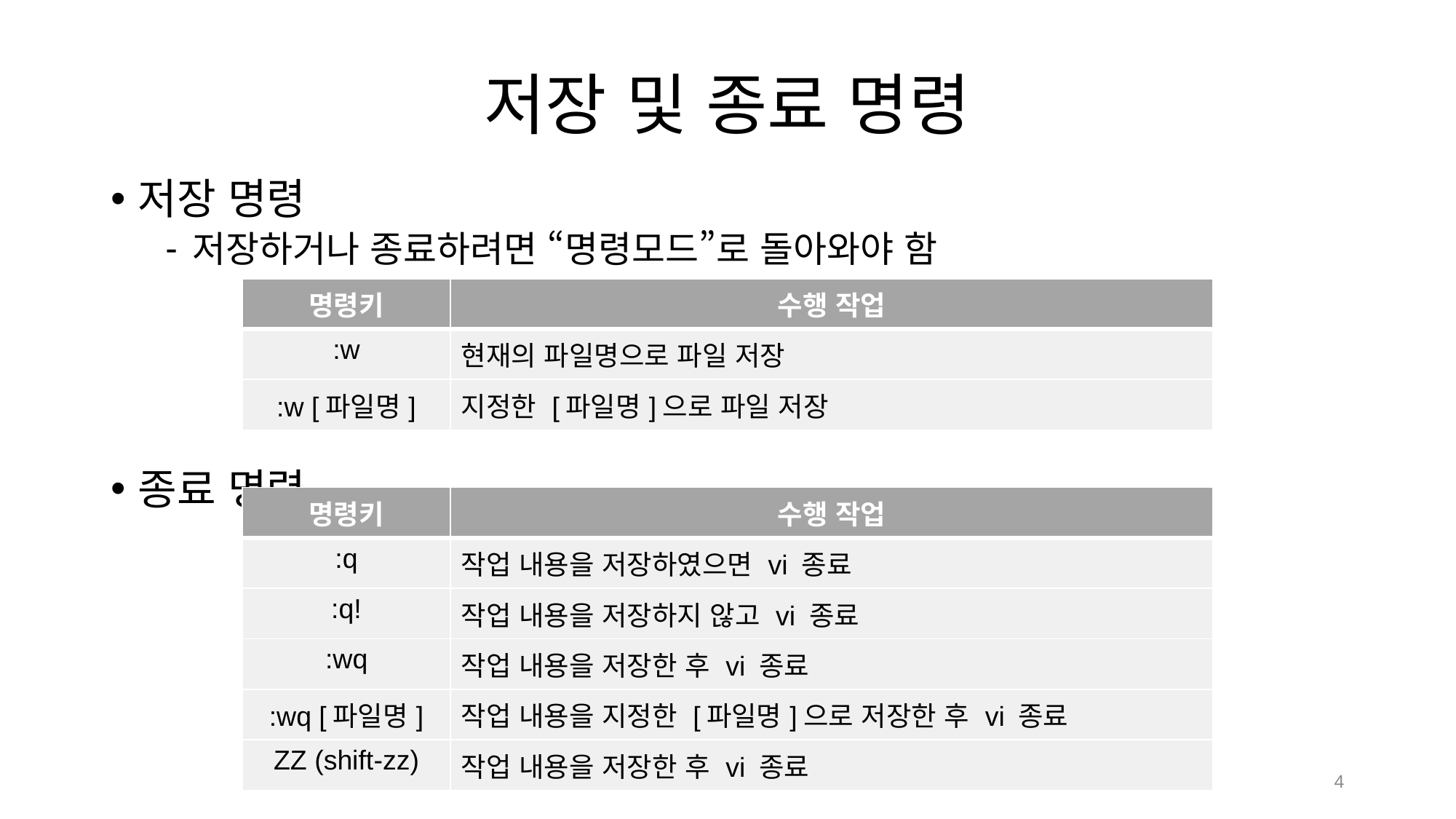

# 저장 및 종료 명령
저장 명령
저장하거나 종료하려면 “명령모드”로 돌아와야 함

종료 명령
| 명령키 | 수행 작업 |
| --- | --- |
| :w | 현재의 파일명으로 파일 저장 |
| :w [파일명] | 지정한 [파일명]으로 파일 저장 |
| 명령키 | 수행 작업 |
| --- | --- |
| :q | 작업 내용을 저장하였으면 vi 종료 |
| :q! | 작업 내용을 저장하지 않고 vi 종료 |
| :wq | 작업 내용을 저장한 후 vi 종료 |
| :wq [파일명] | 작업 내용을 지정한 [파일명]으로 저장한 후 vi 종료 |
| ZZ (shift-zz) | 작업 내용을 저장한 후 vi 종료 |
4